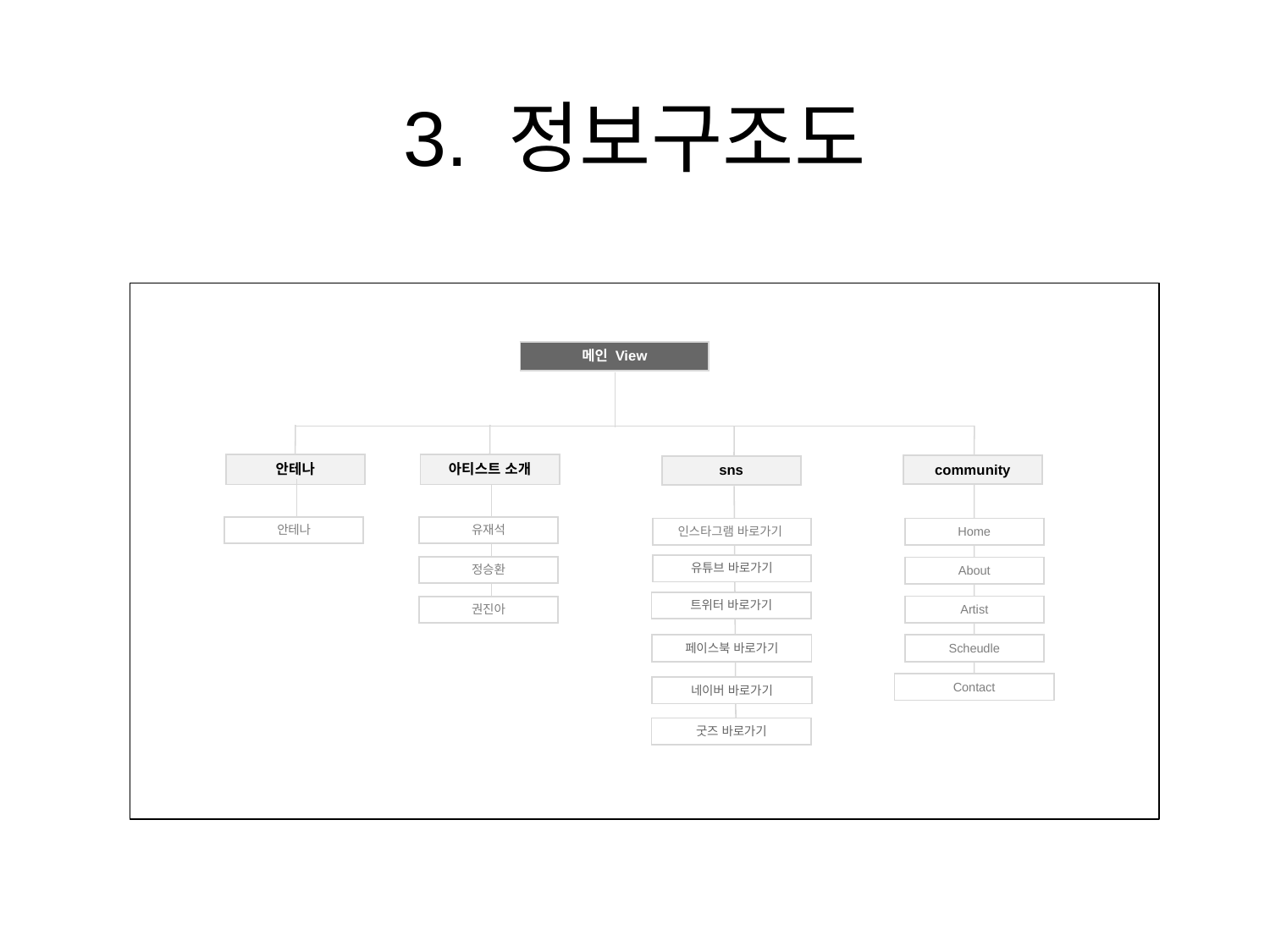

3. 정보구조도

| 메인 View |
| --- |
| 안테나 |
| --- |
| 아티스트 소개 |
| --- |
| community |
| --- |
| sns |
| --- |
| 안테나 |
| --- |
| 유재석 |
| --- |
| 인스타그램 바로가기 |
| --- |
| Home |
| --- |
| 유튜브 바로가기 |
| --- |
| 정승환 |
| --- |
| About |
| --- |
| 트위터 바로가기 |
| --- |
| Artist |
| --- |
| 권진아 |
| --- |
| 페이스북 바로가기 |
| --- |
| Scheudle |
| --- |
| Contact |
| --- |
| 네이버 바로가기 |
| --- |
| 굿즈 바로가기 |
| --- |